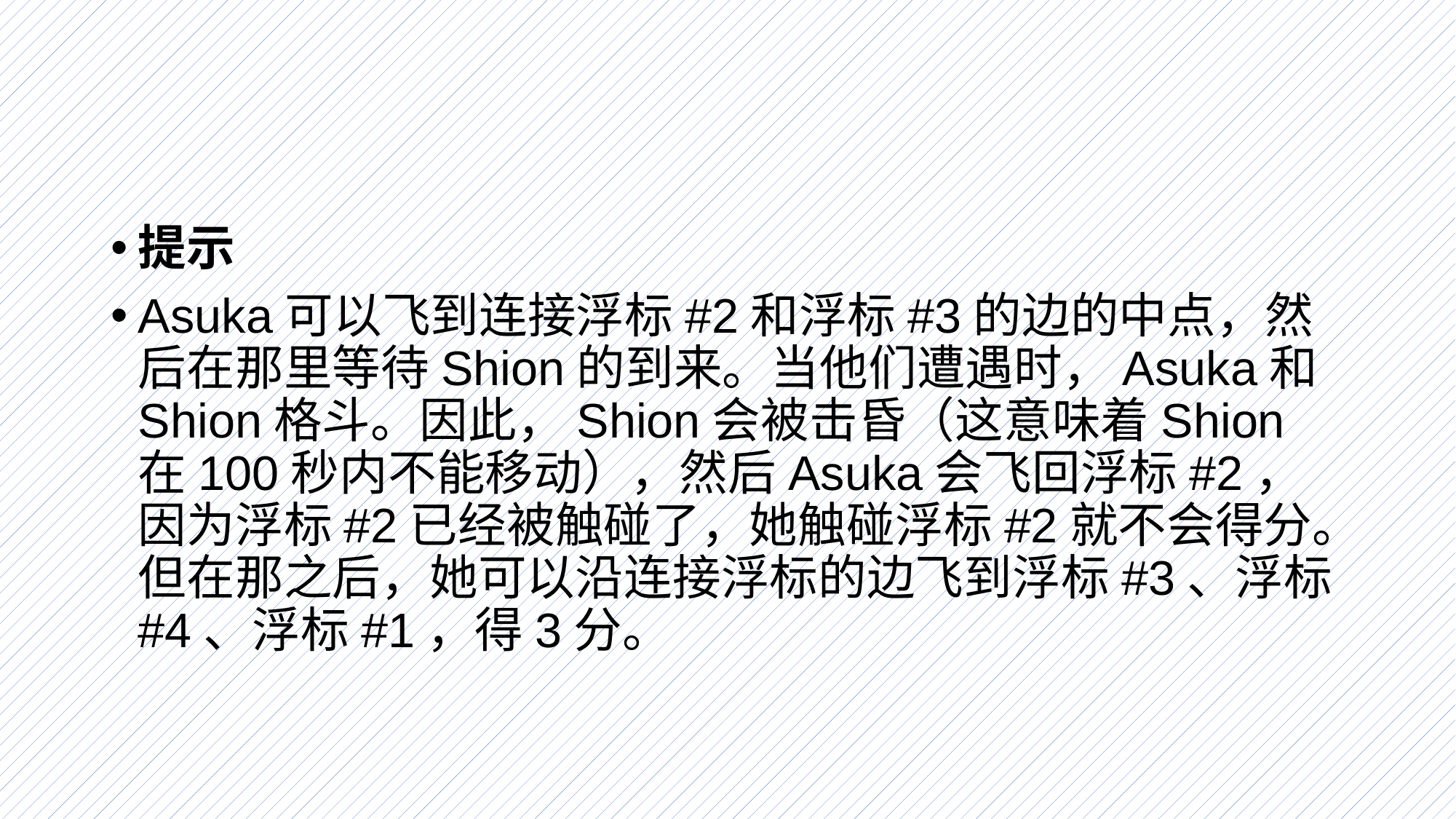

#
提示
Asuka可以飞到连接浮标#2和浮标#3的边的中点，然后在那里等待Shion的到来。当他们遭遇时，Asuka和Shion格斗。因此，Shion会被击昏（这意味着Shion在100秒内不能移动），然后Asuka会飞回浮标#2，因为浮标#2已经被触碰了，她触碰浮标#2就不会得分。但在那之后，她可以沿连接浮标的边飞到浮标#3、浮标#4、浮标#1，得3分。